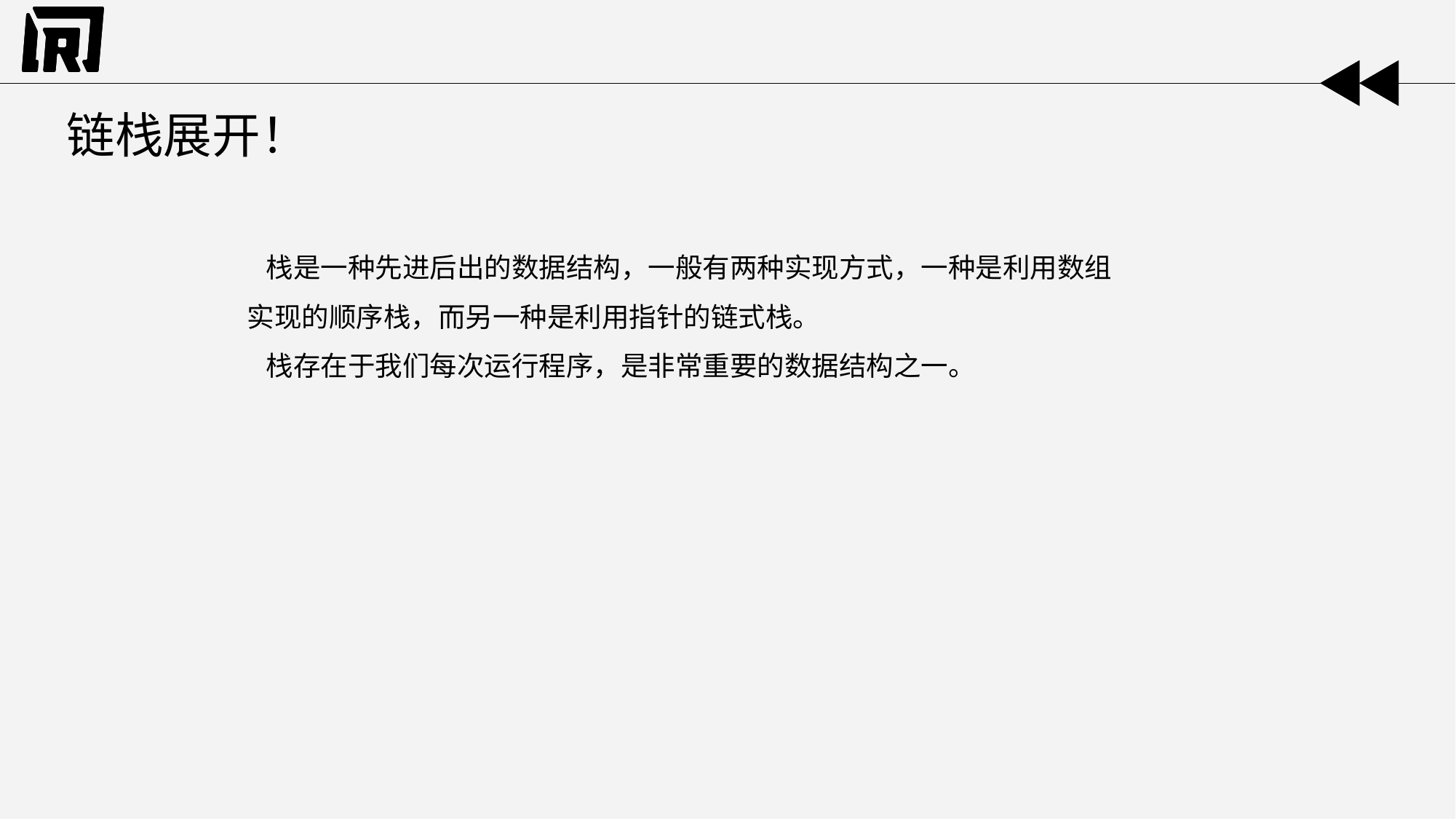

# 链栈展开！
  栈是一种先进后出的数据结构，一般有两种实现方式，一种是利用数组实现的顺序栈，而另一种是利用指针的链式栈。
  栈存在于我们每次运行程序，是非常重要的数据结构之一。